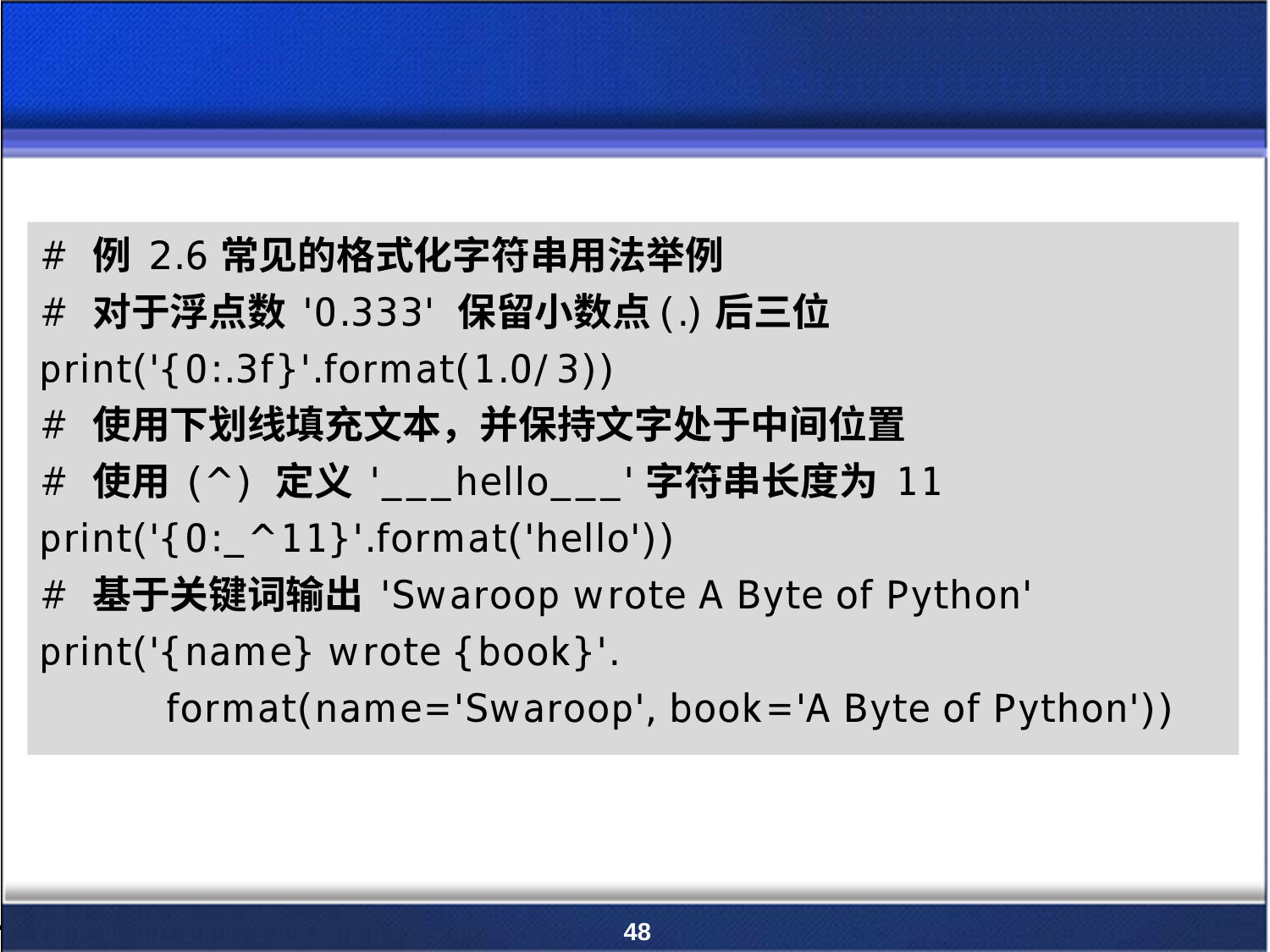

#
# 例 2.6常见的格式化字符串用法举例
# 对于浮点数 '0.333' 保留小数点(.)后三位
print('{0:.3f}'.format(1.0/3))
# 使用下划线填充文本，并保持文字处于中间位置
# 使用 (^) 定义 '___hello___'字符串长度为 11
print('{0:_^11}'.format('hello'))
# 基于关键词输出 'Swaroop wrote A Byte of Python'
print('{name} wrote {book}'.
	format(name='Swaroop', book='A Byte of Python'))

48